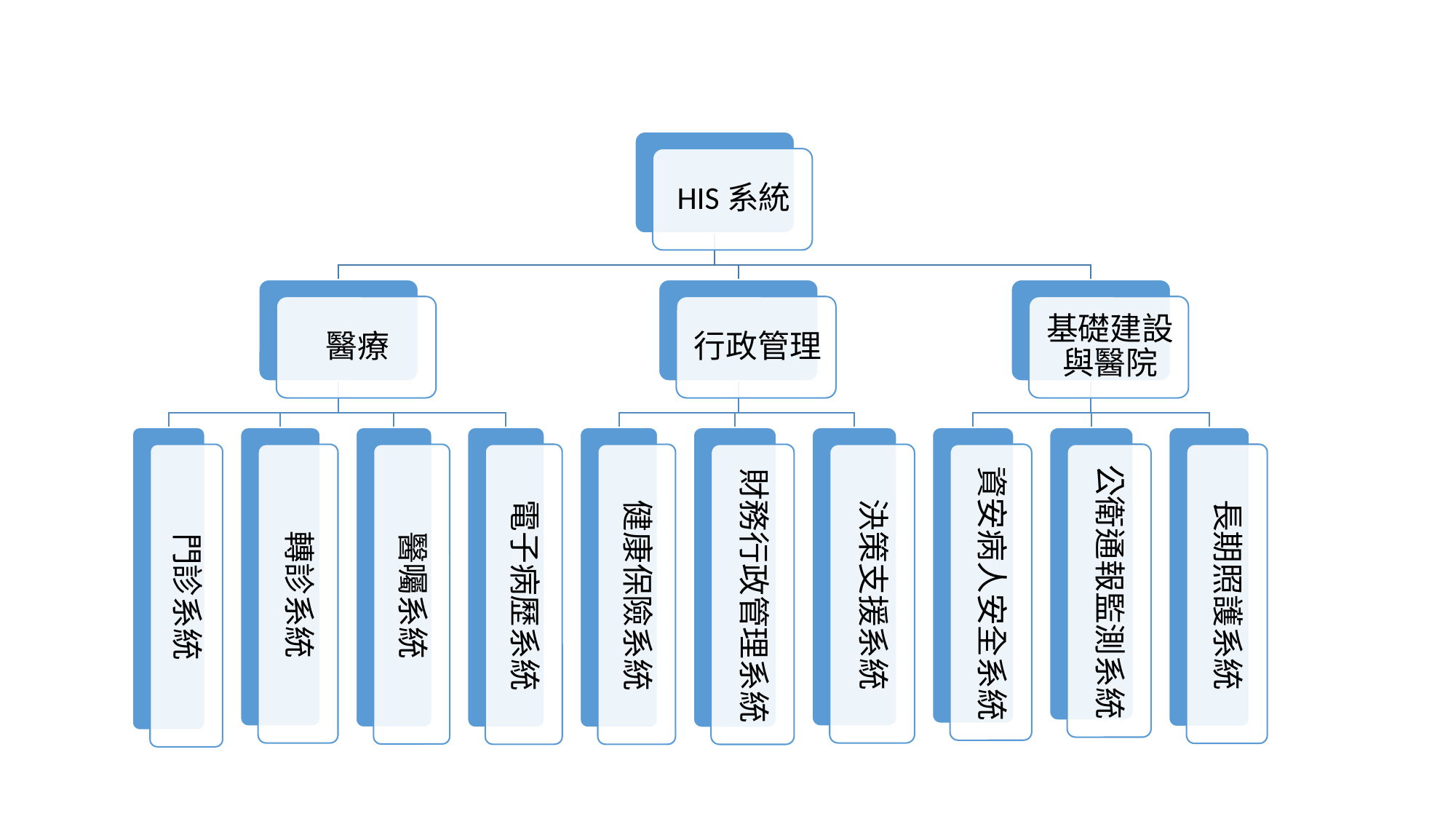

HIS系統
醫療
門診系統
轉診系統
醫囑系統
電子病歷系統
行政管理
健康保險系統
財務行政管理系統
決策支援系統
基礎建設與醫院
資安病人安全系統
公衛通報監測系統
長期照護系統